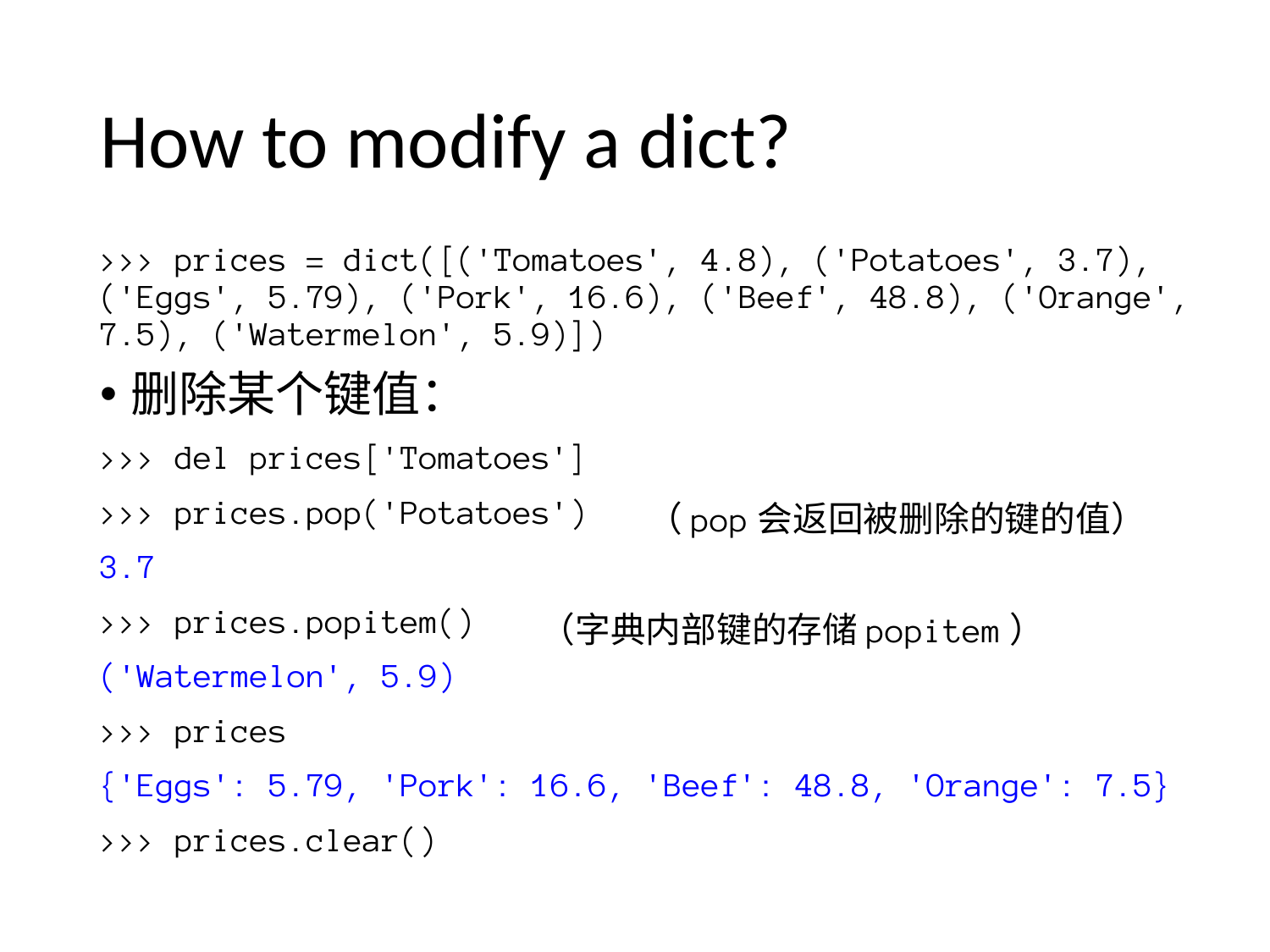

# How to modify a dict?
>>> prices = dict([('Tomatoes', 4.8), ('Potatoes', 3.7), ('Eggs', 5.79), ('Pork', 16.6), ('Beef', 48.8), ('Orange', 7.5), ('Watermelon', 5.9)])
删除某个键值：
>>> del prices['Tomatoes']
>>> prices.pop('Potatoes')
3.7
>>> prices.popitem()
('Watermelon', 5.9)
>>> prices
{'Eggs': 5.79, 'Pork': 16.6, 'Beef': 48.8, 'Orange': 7.5}
>>> prices.clear()

（pop会返回被删除的键的值）
（字典内部键的存储popitem）